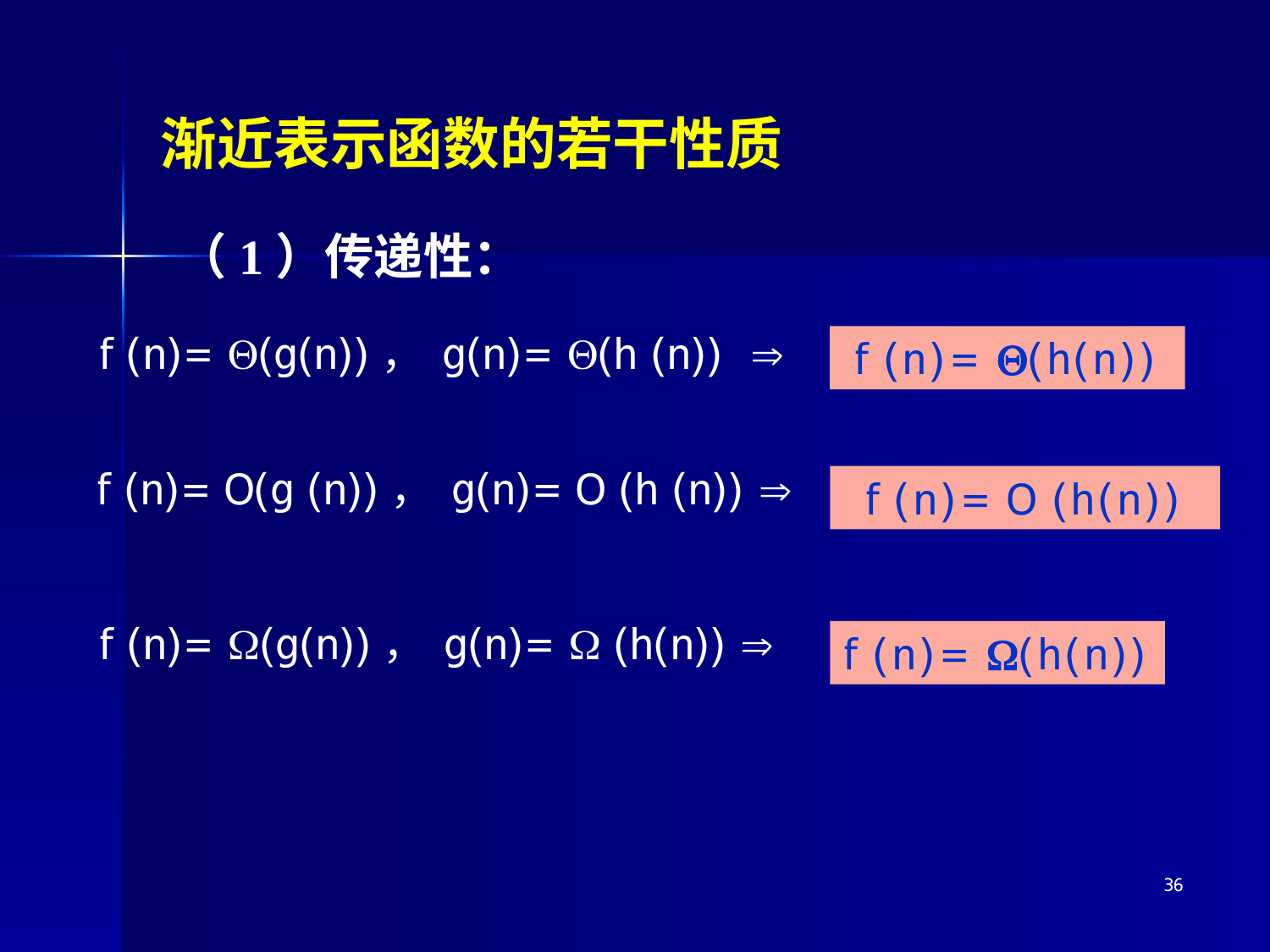

# 渐近表示函数的若干性质
（1）传递性：
f (n)= Θ(g(n))， g(n)= Θ(h (n))  ⇒
f (n)= Θ(h(n))
f (n)= O(g (n))， g(n)= O (h (n)) ⇒
f (n)= O (h(n))
f (n)= Ω(g(n))， g(n)= Ω (h(n)) ⇒
f (n)= Ω(h(n))
36